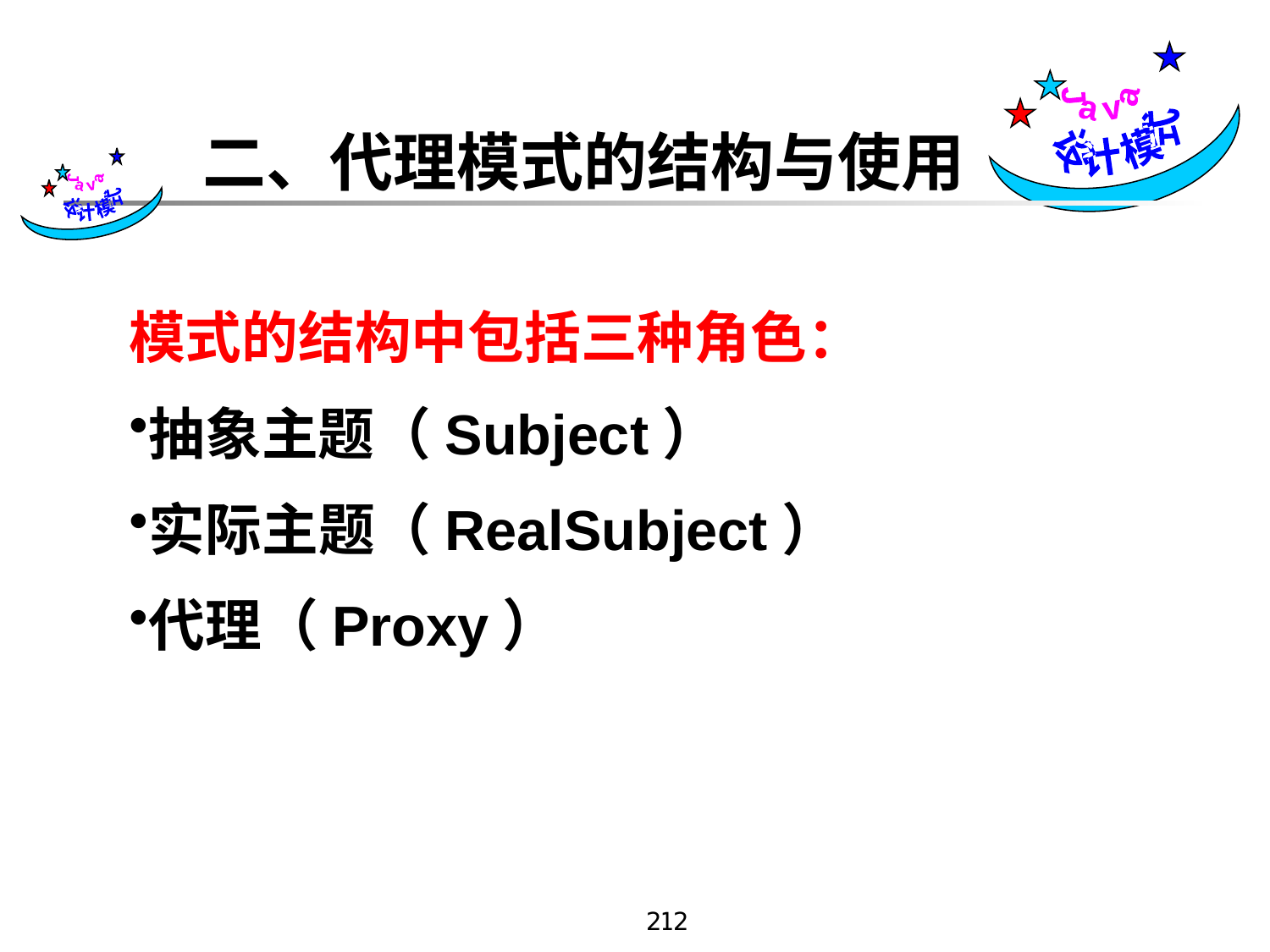

Java
设计模式

二、代理模式的结构与使用

  Java
设计模式

模式的结构中包括三种角色：
抽象主题（Subject）
实际主题（RealSubject）
代理（Proxy）

212